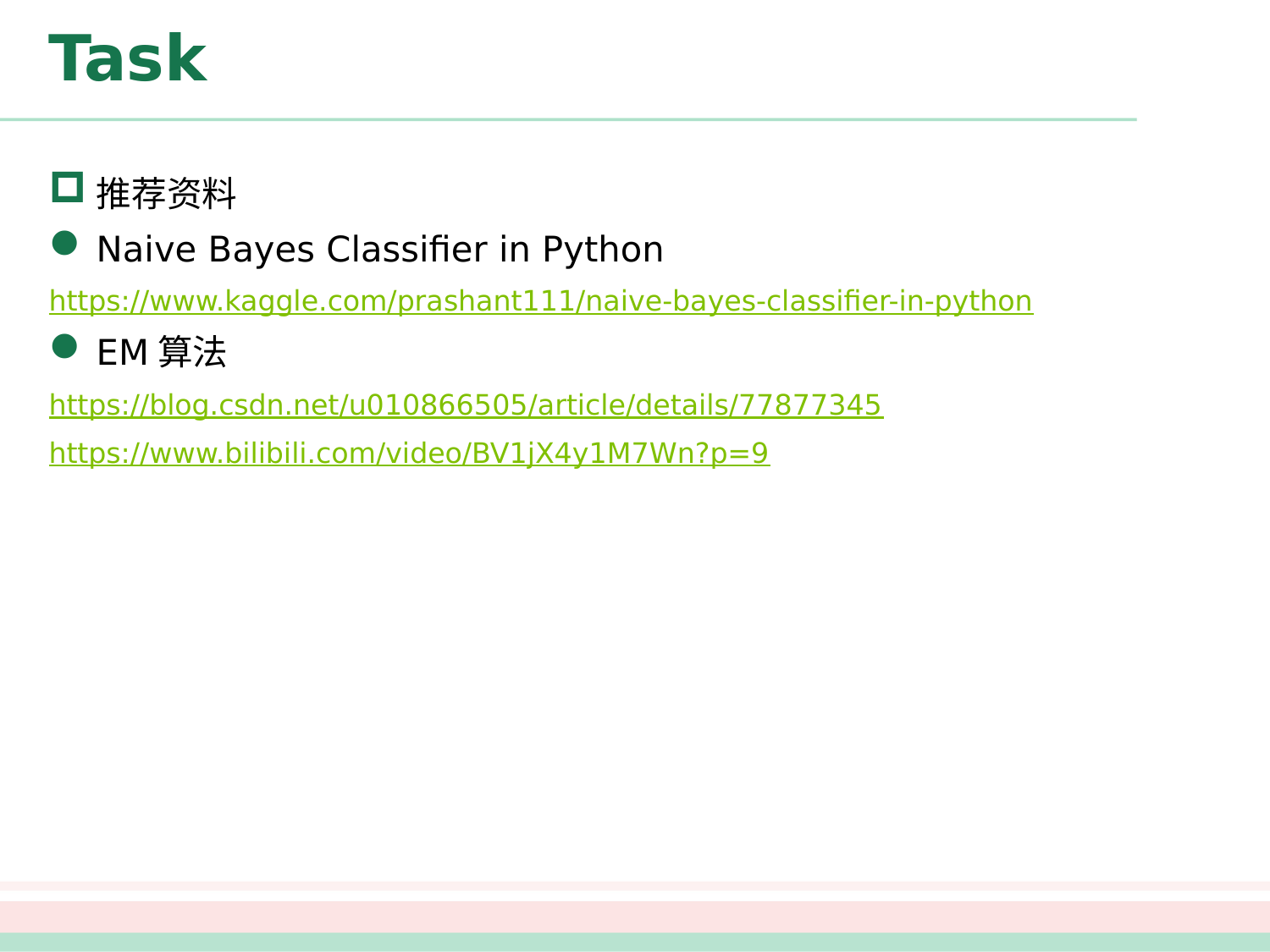

# Task
推荐资料
Naive Bayes Classifier in Python
https://www.kaggle.com/prashant111/naive-bayes-classifier-in-python
EM算法
https://blog.csdn.net/u010866505/article/details/77877345
https://www.bilibili.com/video/BV1jX4y1M7Wn?p=9